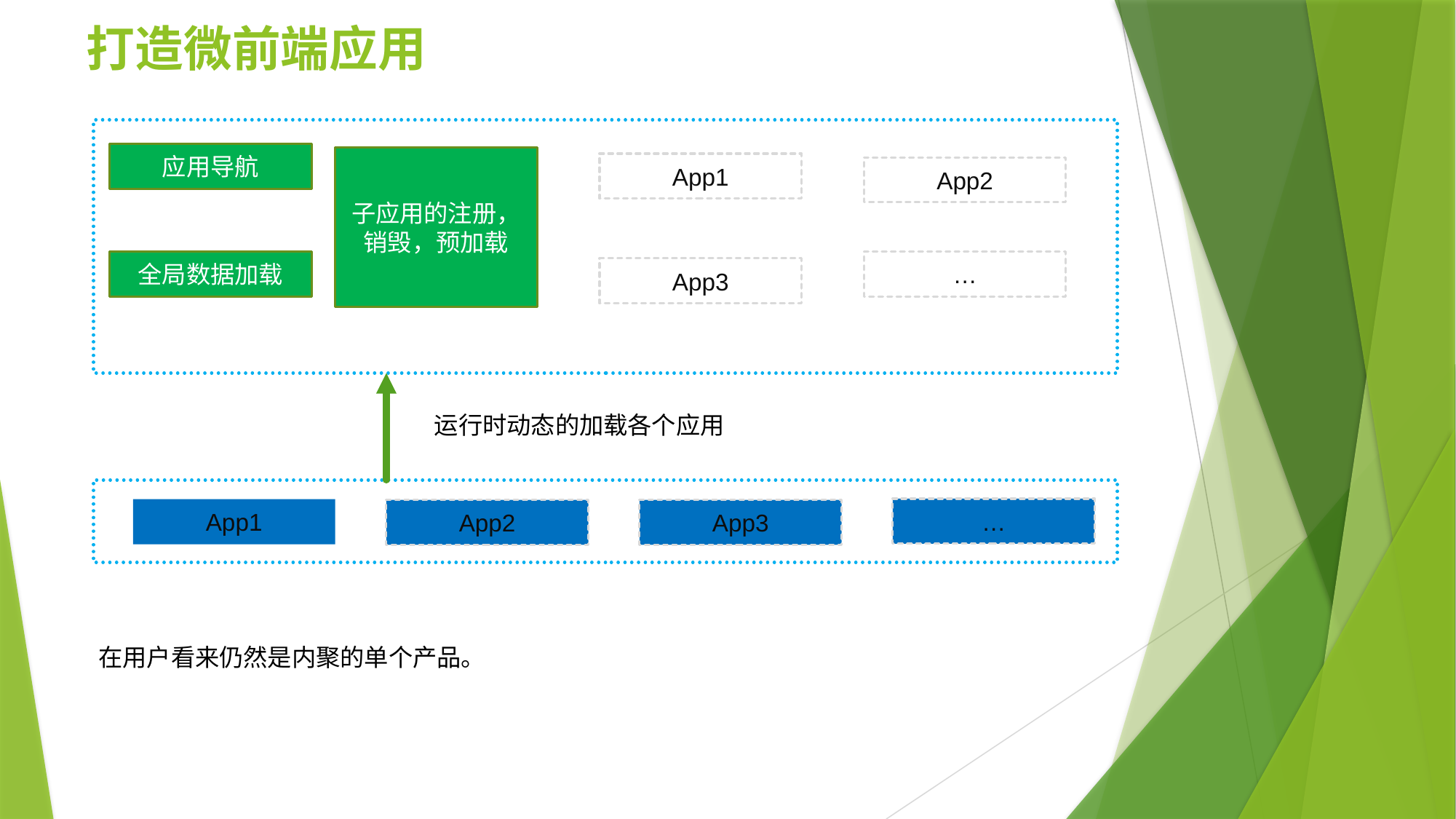

# 打造微前端应用

应用导航
子应用的注册，销毁，预加载
App1
App2
全局数据加载
…
App3
运行时动态的加载各个应用

…
App1
App2
App3
在用户看来仍然是内聚的单个产品。